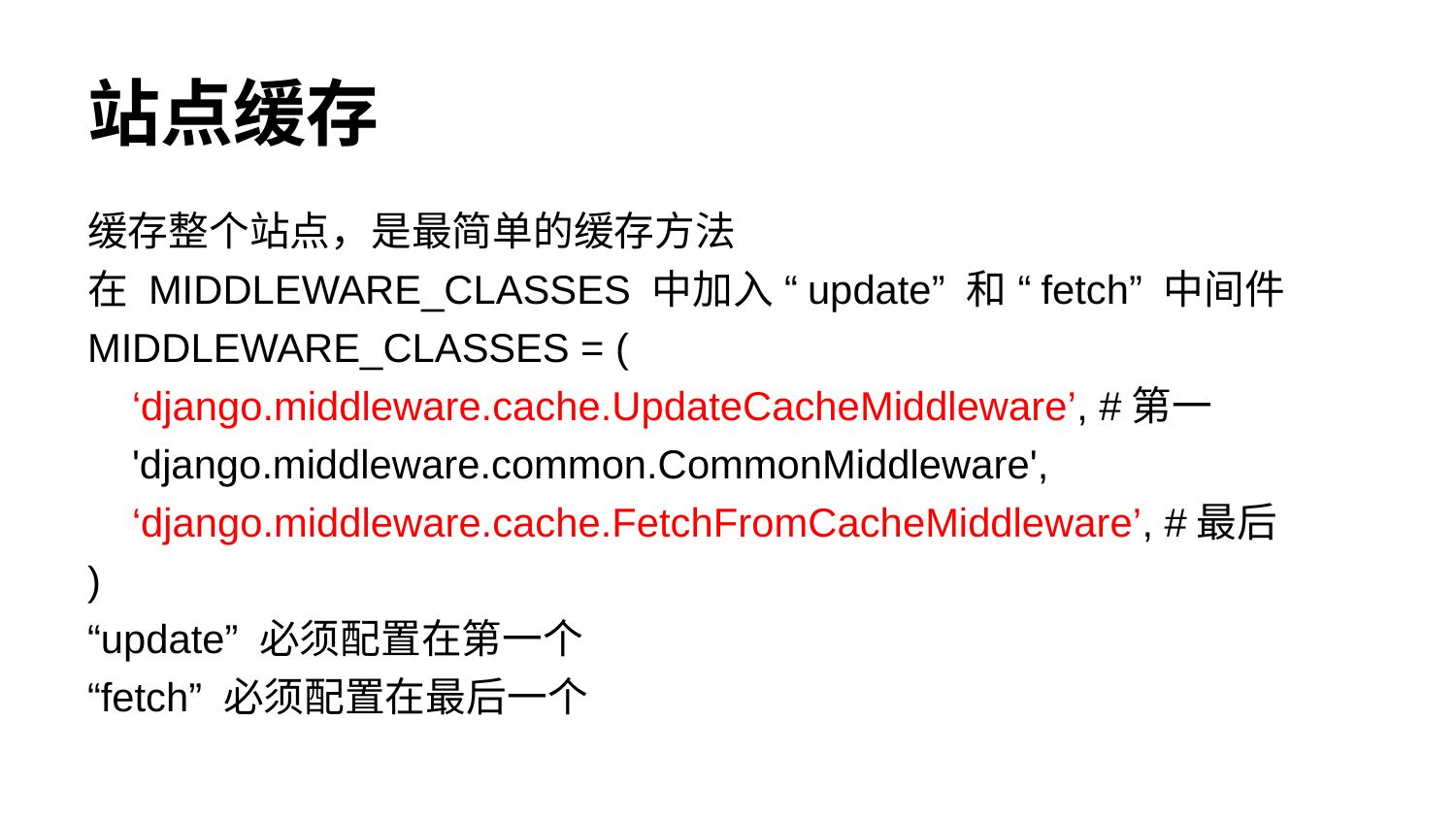

# 站点缓存
缓存整个站点，是最简单的缓存方法
在 MIDDLEWARE_CLASSES 中加入 “update” 和 “fetch” 中间件
MIDDLEWARE_CLASSES = (
    ‘django.middleware.cache.UpdateCacheMiddleware’, #第一
    'django.middleware.common.CommonMiddleware',
    ‘django.middleware.cache.FetchFromCacheMiddleware’, #最后
)
“update” 必须配置在第一个
“fetch” 必须配置在最后一个